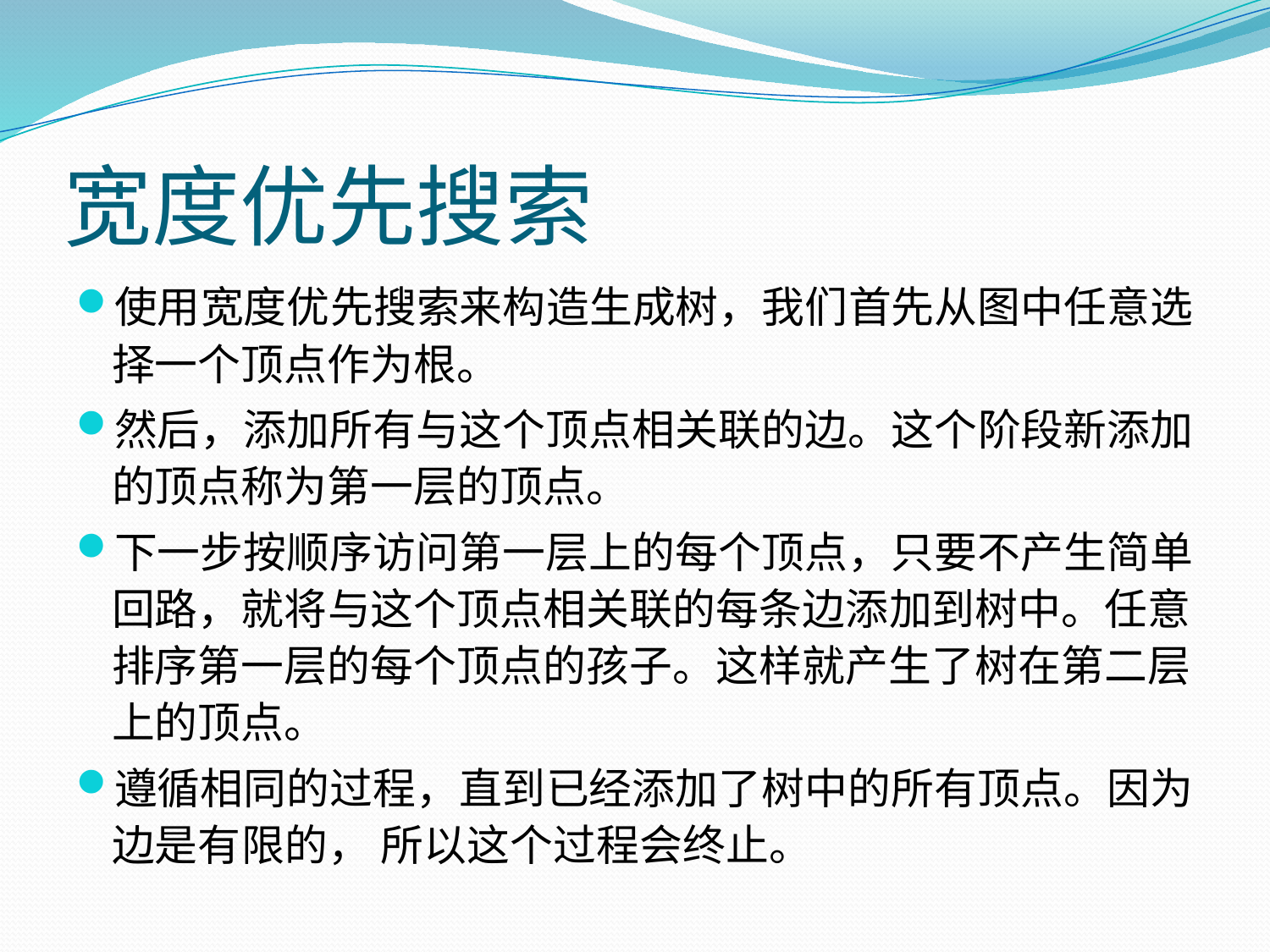

# 宽度优先搜索
使用宽度优先搜索来构造生成树，我们首先从图中任意选择一个顶点作为根。
然后，添加所有与这个顶点相关联的边。这个阶段新添加的顶点称为第一层的顶点。
下一步按顺序访问第一层上的每个顶点，只要不产生简单回路，就将与这个顶点相关联的每条边添加到树中。任意排序第一层的每个顶点的孩子。这样就产生了树在第二层上的顶点。
遵循相同的过程，直到已经添加了树中的所有顶点。因为边是有限的， 所以这个过程会终止。